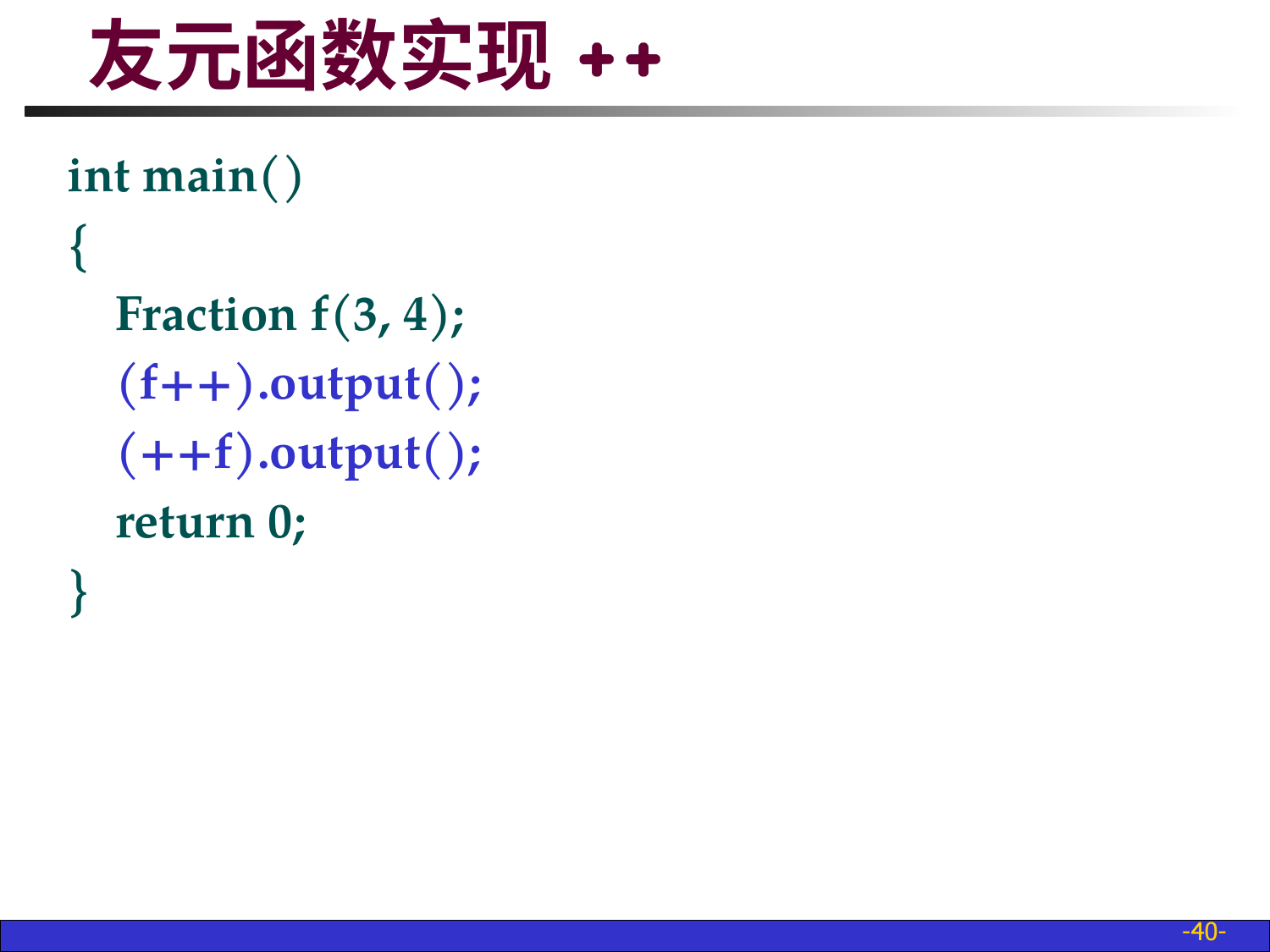

# 友元函数实现++
int main()
{
	Fraction f(3, 4);
	(f++).output();
	(++f).output();
	return 0;
}
-40-